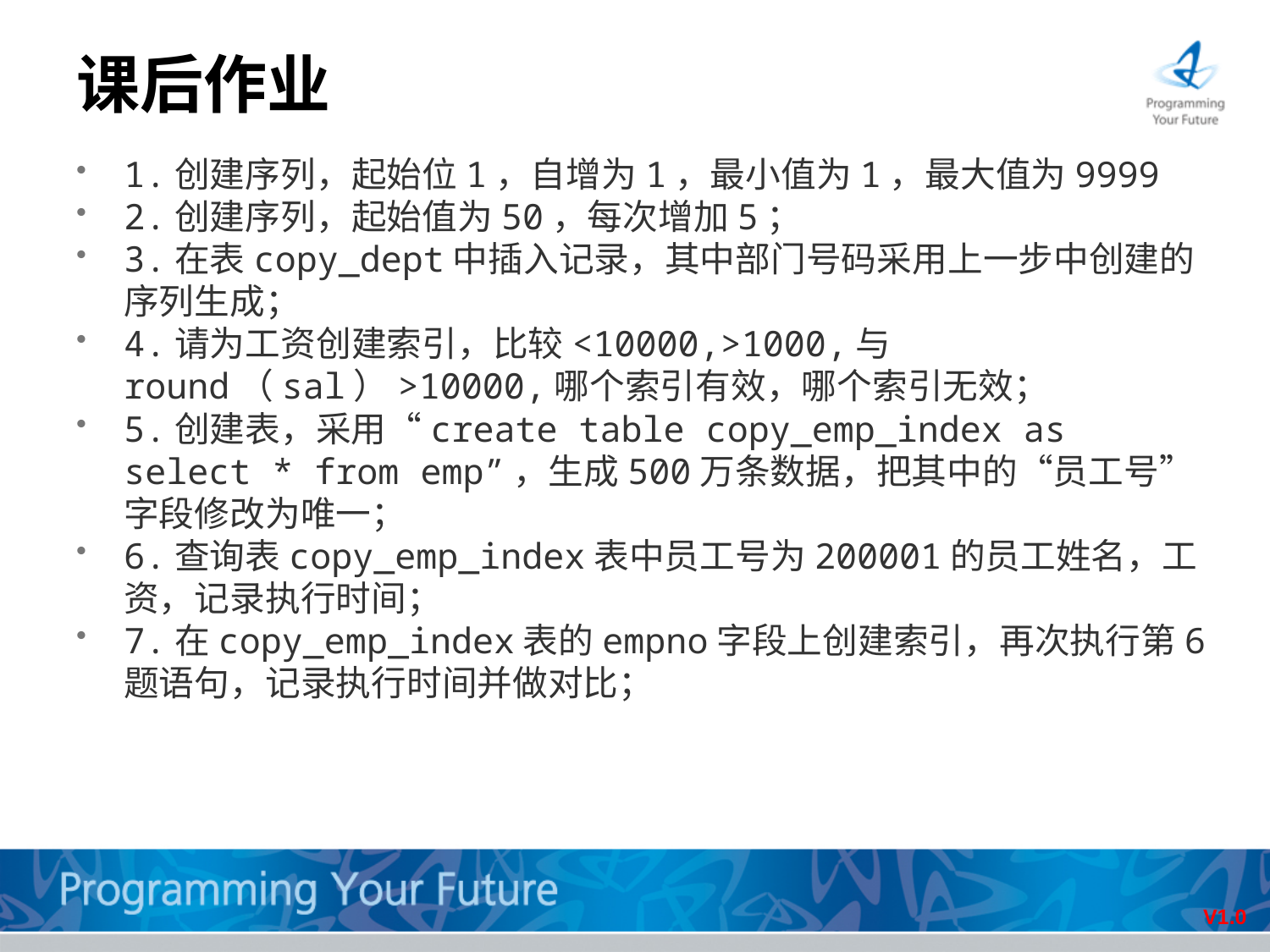

# 课后作业
1.创建序列，起始位1，自增为1，最小值为1，最大值为9999
2.创建序列，起始值为50，每次增加5；
3.在表copy_dept中插入记录，其中部门号码采用上一步中创建的序列生成；
4.请为工资创建索引，比较<10000,>1000,与round（sal）>10000,哪个索引有效，哪个索引无效；
5.创建表，采用“create table copy_emp_index as select * from emp”，生成500万条数据，把其中的“员工号”字段修改为唯一；
6.查询表copy_emp_index表中员工号为200001的员工姓名，工资，记录执行时间；
7.在copy_emp_index表的empno字段上创建索引，再次执行第6题语句，记录执行时间并做对比；